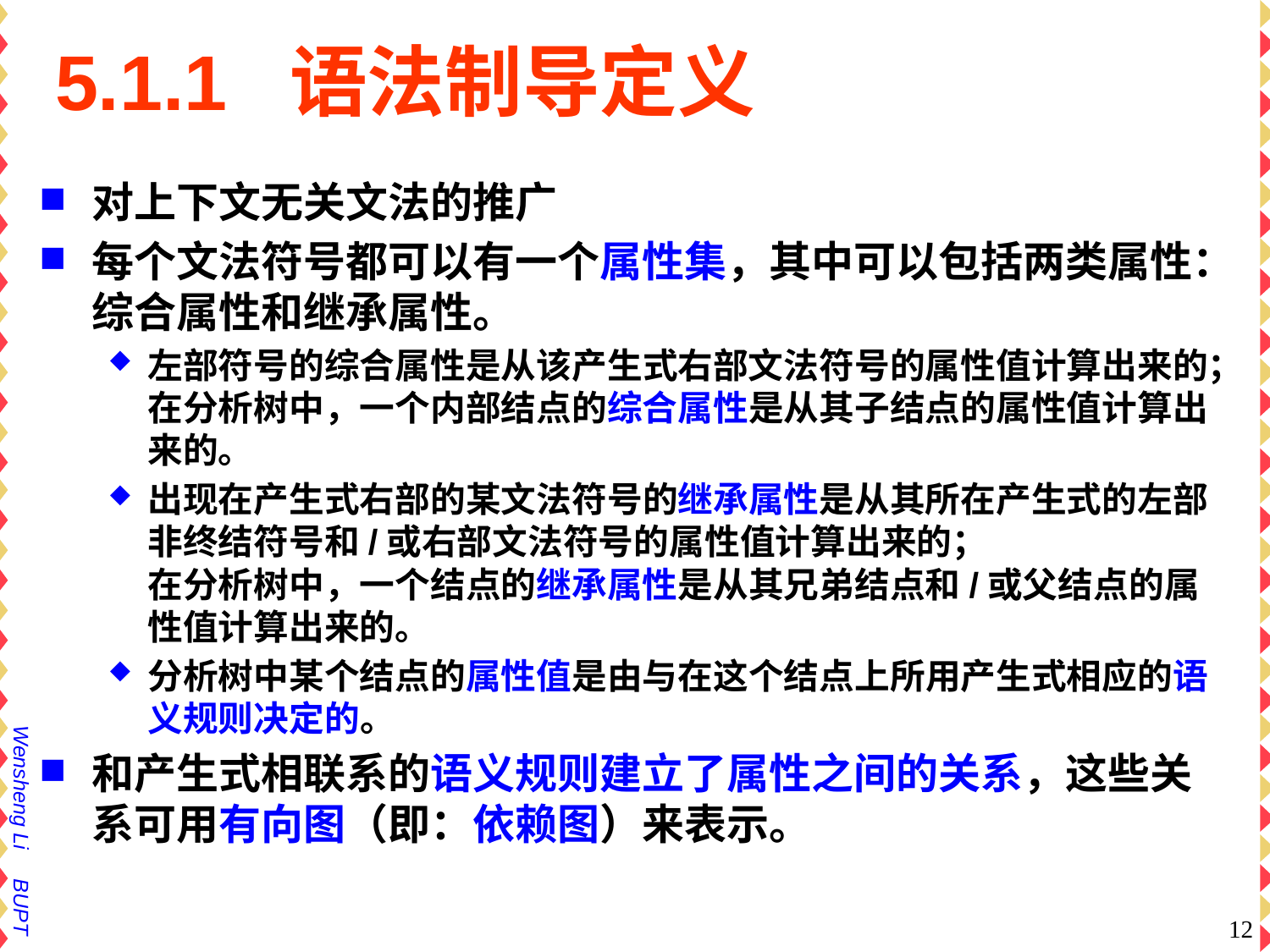

# 5.1.1  语法制导定义
对上下文无关文法的推广
每个文法符号都可以有一个属性集，其中可以包括两类属性：综合属性和继承属性。
左部符号的综合属性是从该产生式右部文法符号的属性值计算出来的；在分析树中，一个内部结点的综合属性是从其子结点的属性值计算出来的。
出现在产生式右部的某文法符号的继承属性是从其所在产生式的左部非终结符号和/或右部文法符号的属性值计算出来的；
在分析树中，一个结点的继承属性是从其兄弟结点和/或父结点的属性值计算出来的。
分析树中某个结点的属性值是由与在这个结点上所用产生式相应的语义规则决定的。
和产生式相联系的语义规则建立了属性之间的关系，这些关系可用有向图（即：依赖图）来表示。
12